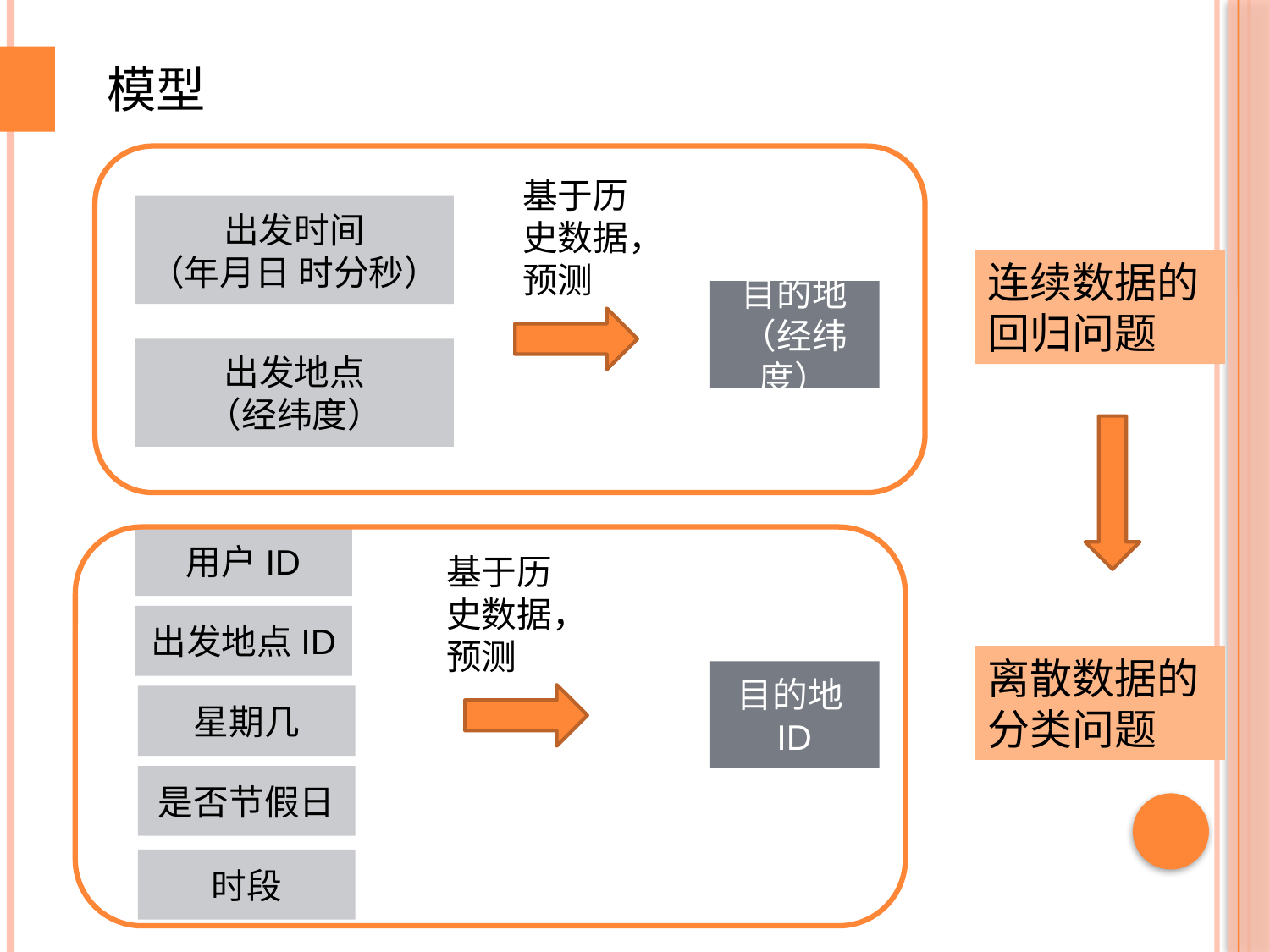

模型

基于历史数据，预测
出发时间
（年月日 时分秒）
连续数据的回归问题
目的地
（经纬度）

出发地点
（经纬度）

用户ID

基于历史数据，预测
出发地点ID
离散数据的分类问题
目的地ID

星期几
是否节假日
时段